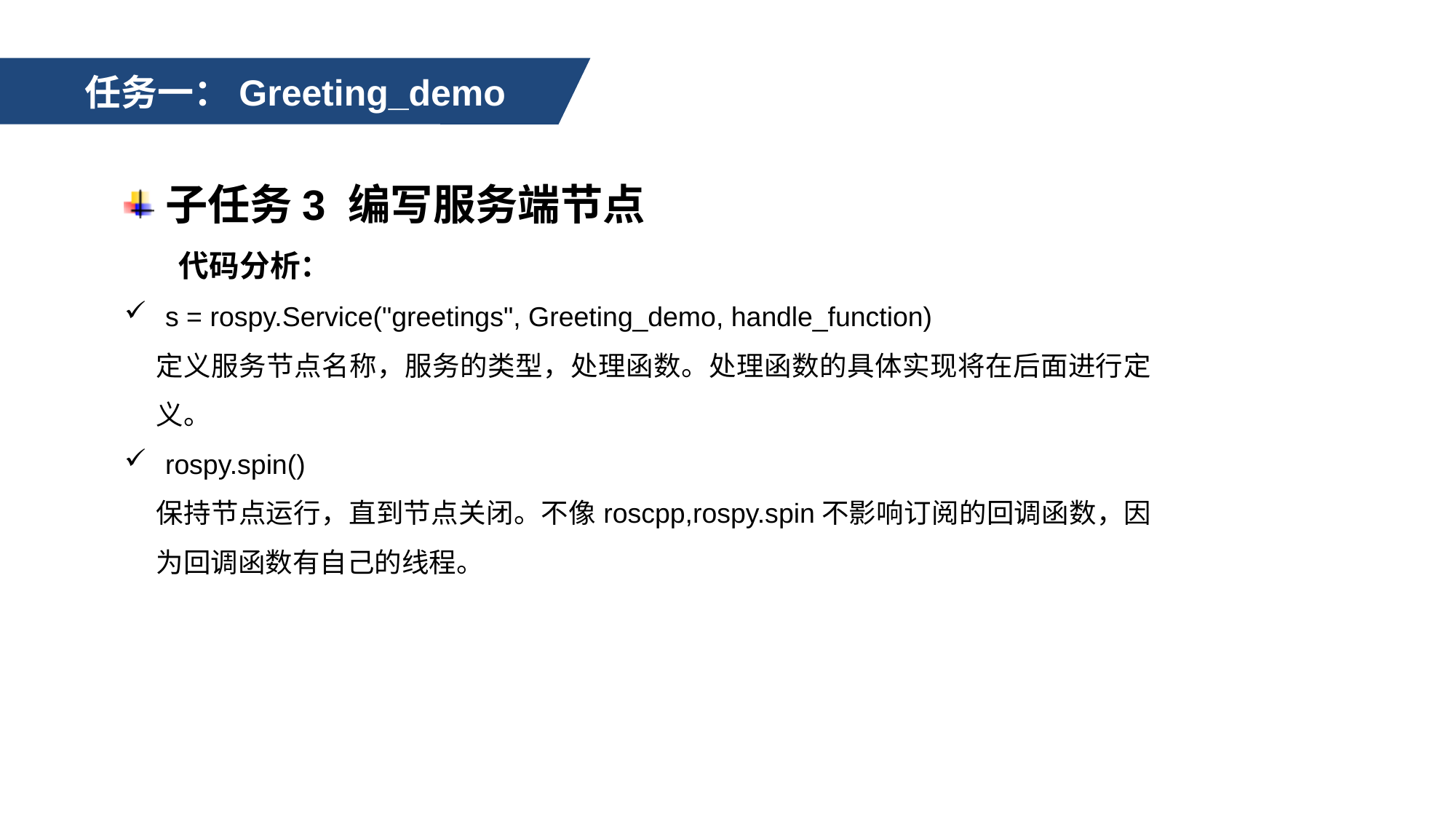

任务一：Greeting_demo
子任务3 编写服务端节点
代码分析：
s = rospy.Service("greetings", Greeting_demo, handle_function)
定义服务节点名称，服务的类型，处理函数。处理函数的具体实现将在后面进行定义。
rospy.spin()
保持节点运行，直到节点关闭。不像roscpp,rospy.spin不影响订阅的回调函数，因为回调函数有自己的线程。